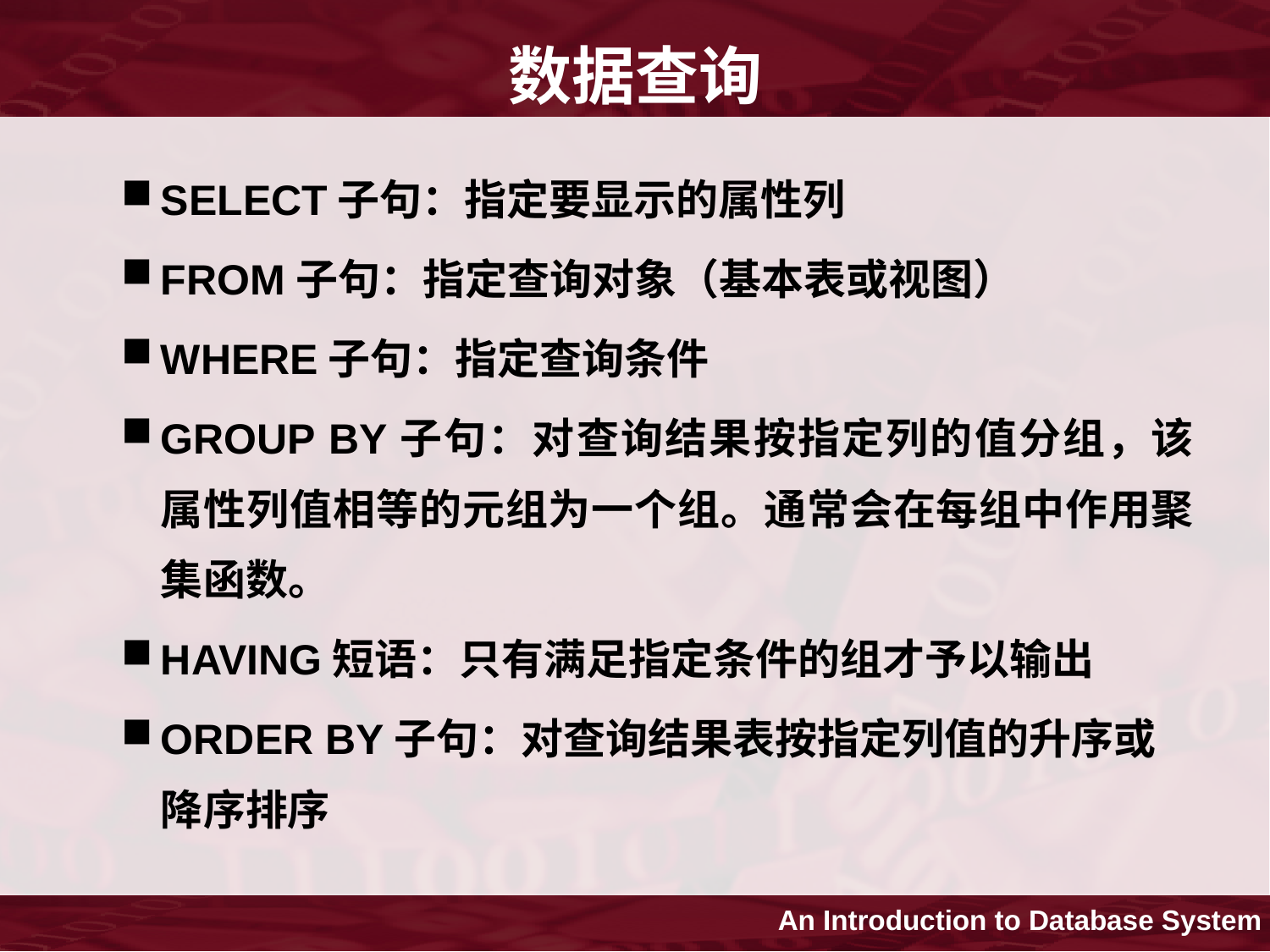

# 数据查询
SELECT子句：指定要显示的属性列
FROM子句：指定查询对象（基本表或视图）
WHERE子句：指定查询条件
GROUP BY子句：对查询结果按指定列的值分组，该属性列值相等的元组为一个组。通常会在每组中作用聚集函数。
HAVING短语：只有满足指定条件的组才予以输出
ORDER BY子句：对查询结果表按指定列值的升序或降序排序